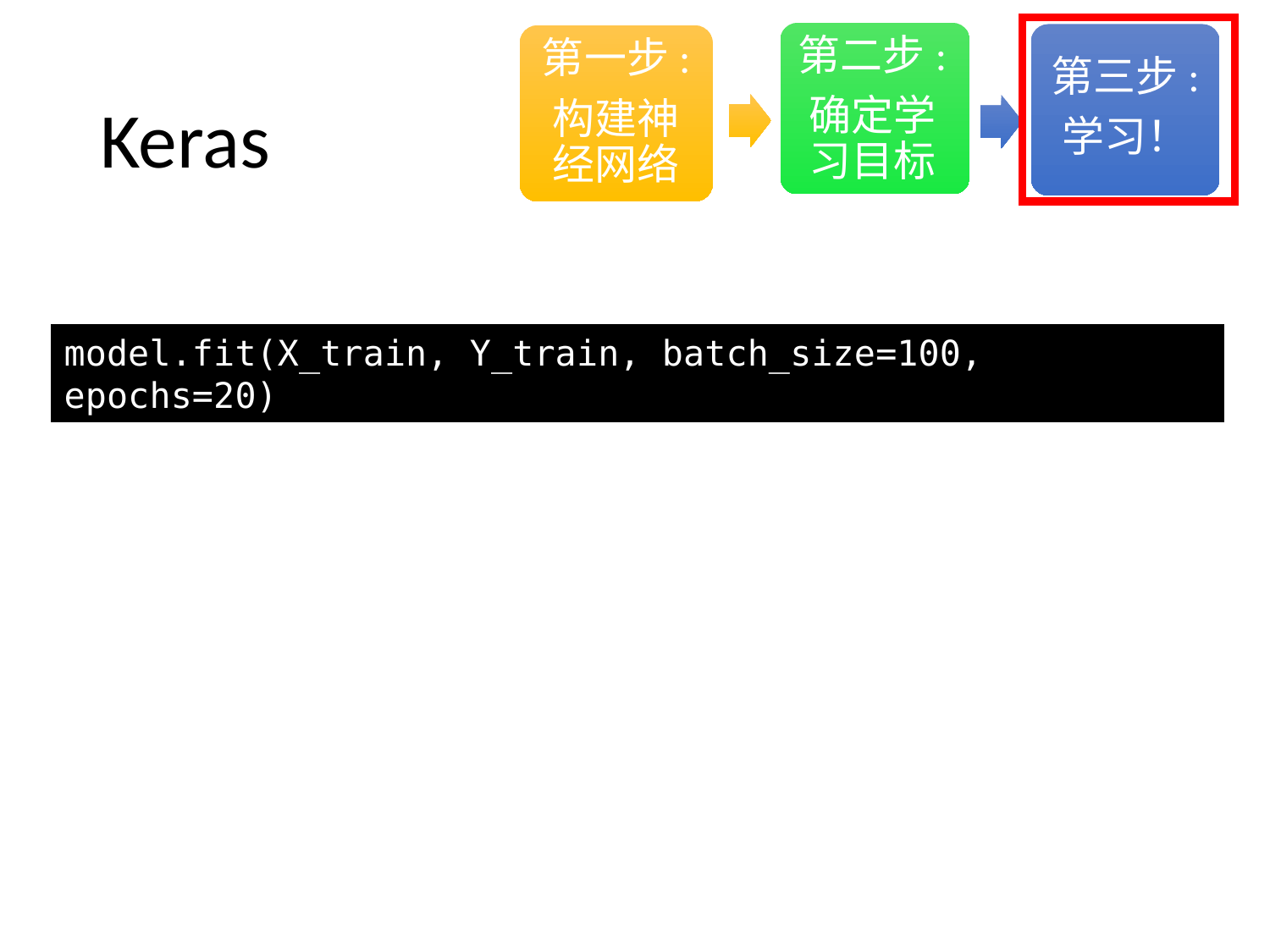

第二步:
确定学习目标

第三步:
学习！

第一步:
构建神经网络

# Keras
model.fit(X_train, Y_train, batch_size=100, epochs=20)